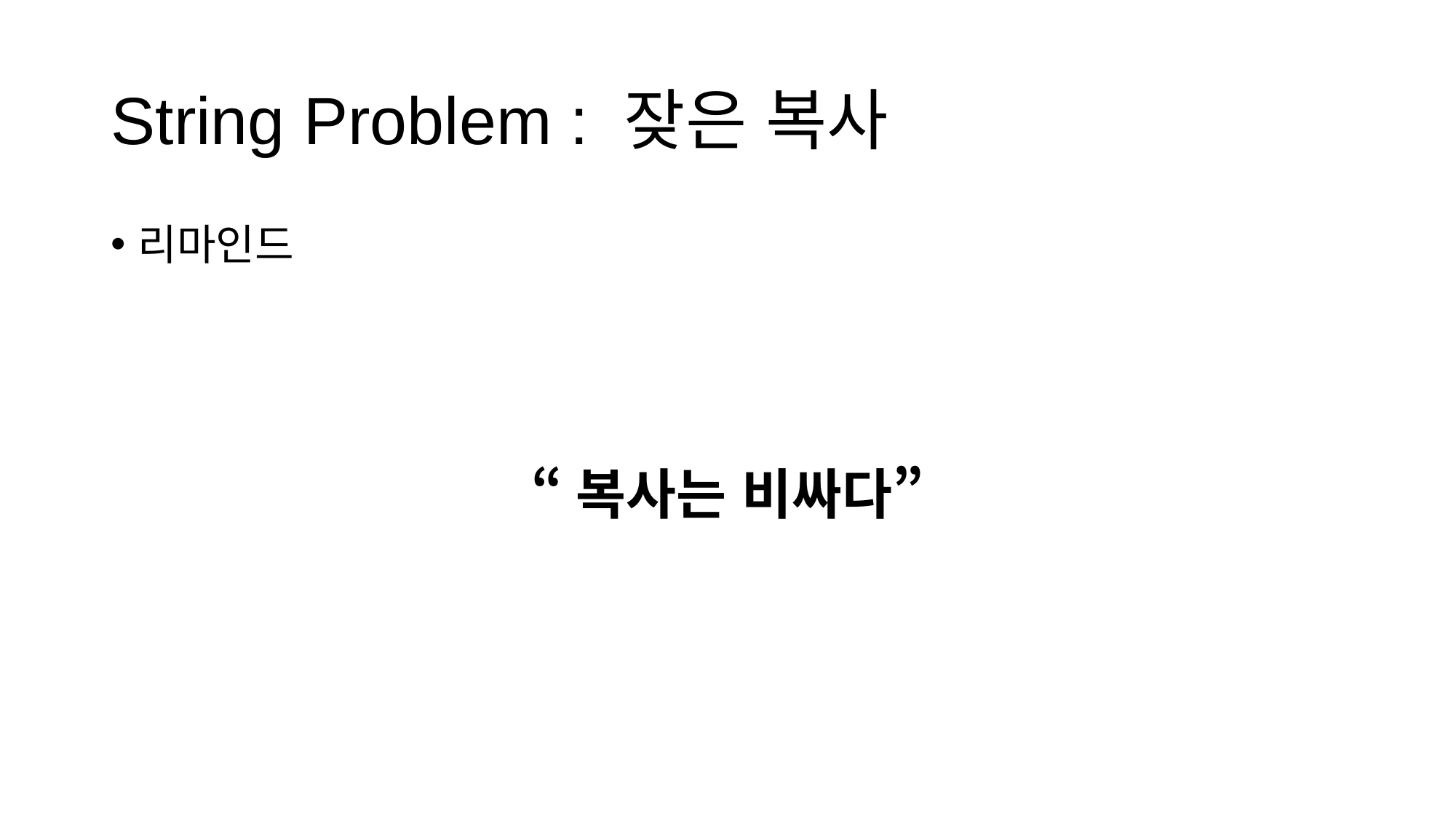

# String Problem : 잦은 복사
리마인드

“복사는 비싸다”